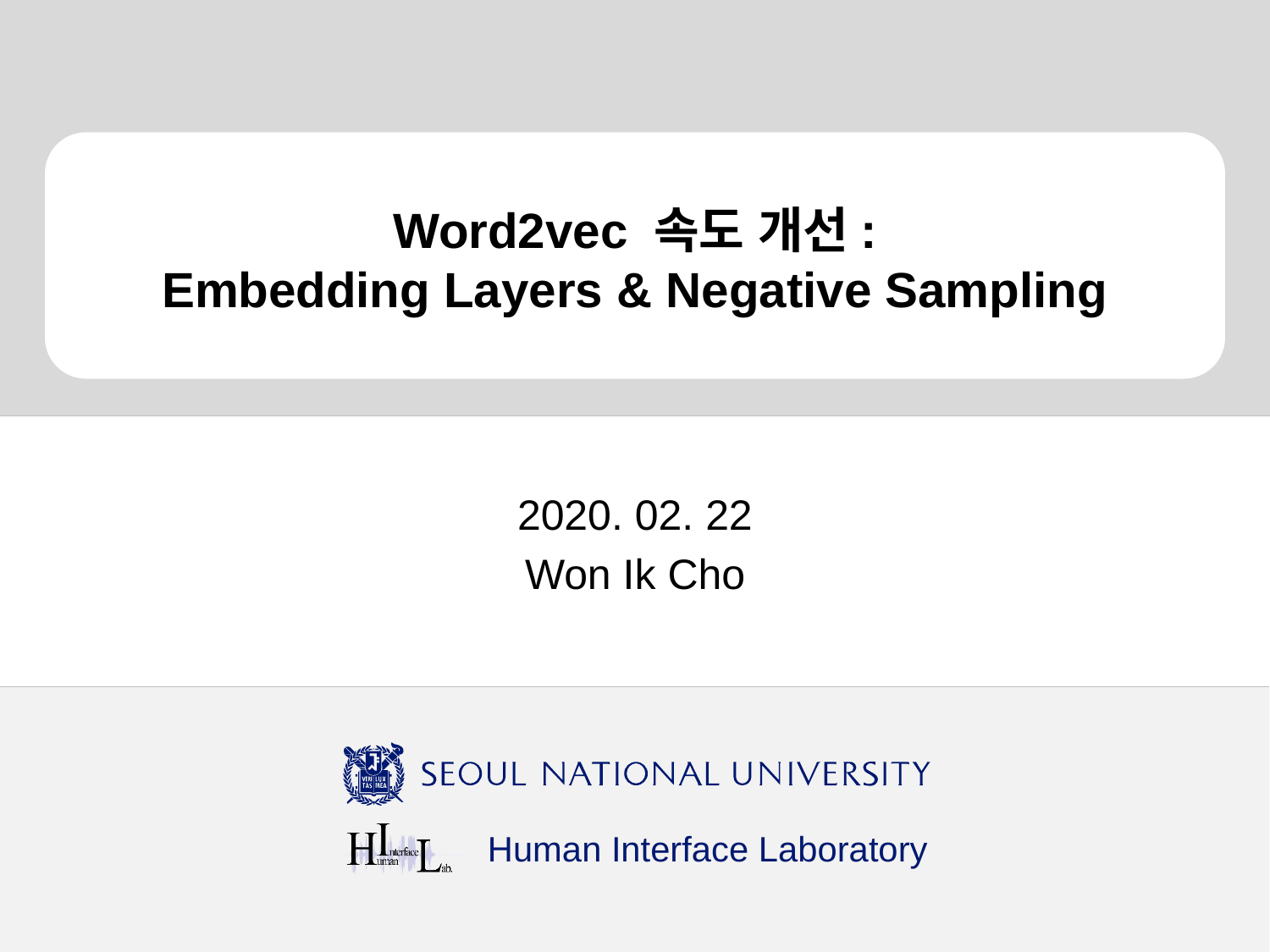

# Word2vec 속도 개선: Embedding Layers & Negative Sampling
2020. 02. 22
Won Ik Cho